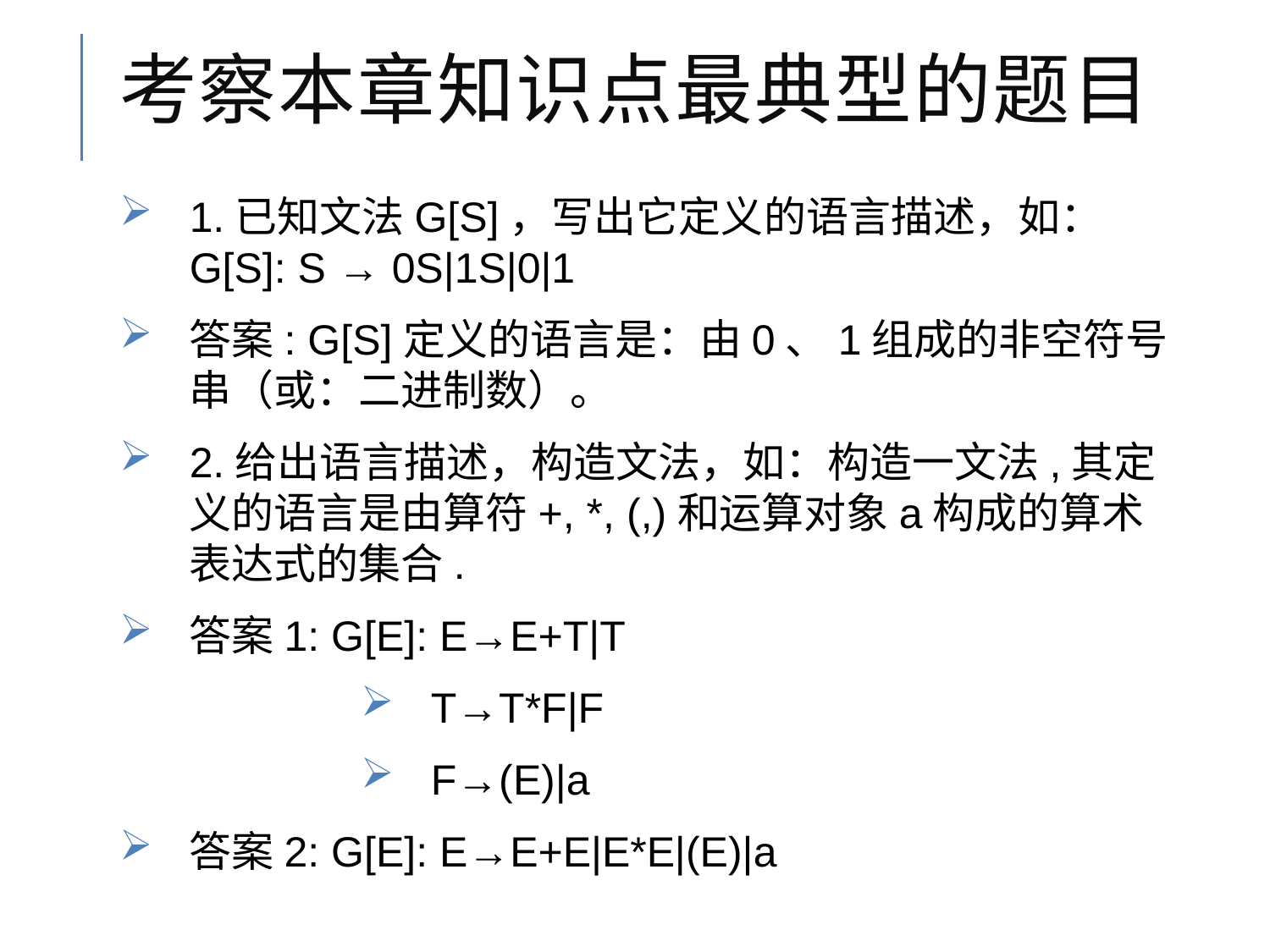

# 考察本章知识点最典型的题目
1.已知文法G[S]，写出它定义的语言描述，如：G[S]: S → 0S|1S|0|1
答案: G[S]定义的语言是：由0、1组成的非空符号串（或：二进制数）。
2.给出语言描述，构造文法，如：构造一文法,其定义的语言是由算符+, *, (,)和运算对象a构成的算术表达式的集合.
答案1: G[E]: E→E+T|T
T→T*F|F
F→(E)|a
答案2: G[E]: E→E+E|E*E|(E)|a

76